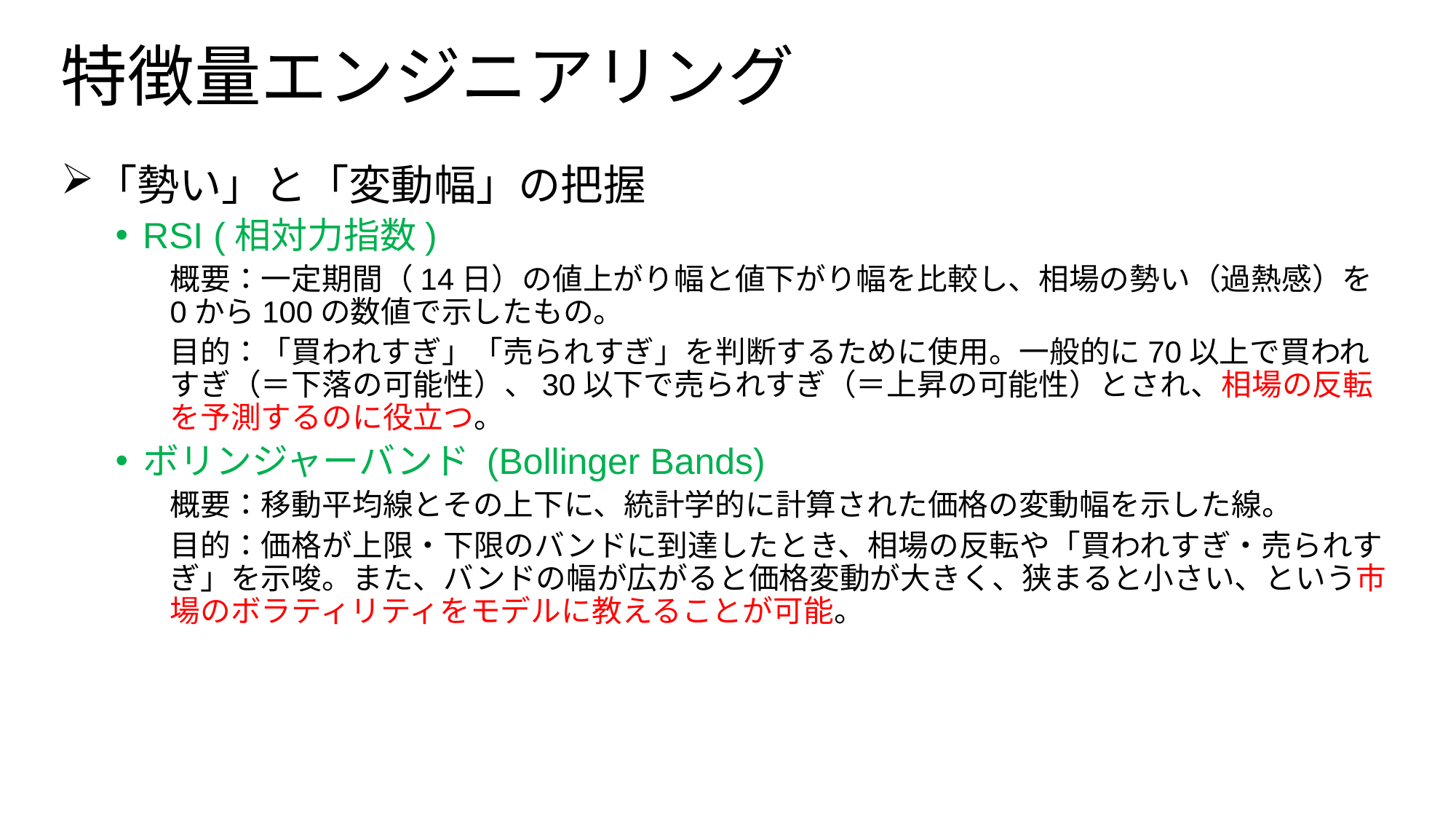

# 特徴量エンジニアリング
「勢い」と「変動幅」の把握
RSI (相対力指数)
概要：一定期間（14日）の値上がり幅と値下がり幅を比較し、相場の勢い（過熱感）を0から100の数値で示したもの。
目的：「買われすぎ」「売られすぎ」を判断するために使用。一般的に70以上で買われすぎ（＝下落の可能性）、30以下で売られすぎ（＝上昇の可能性）とされ、相場の反転を予測するのに役立つ。
ボリンジャーバンド (Bollinger Bands)
概要：移動平均線とその上下に、統計学的に計算された価格の変動幅を示した線。
目的：価格が上限・下限のバンドに到達したとき、相場の反転や「買われすぎ・売られすぎ」を示唆。また、バンドの幅が広がると価格変動が大きく、狭まると小さい、という市場のボラティリティをモデルに教えることが可能。